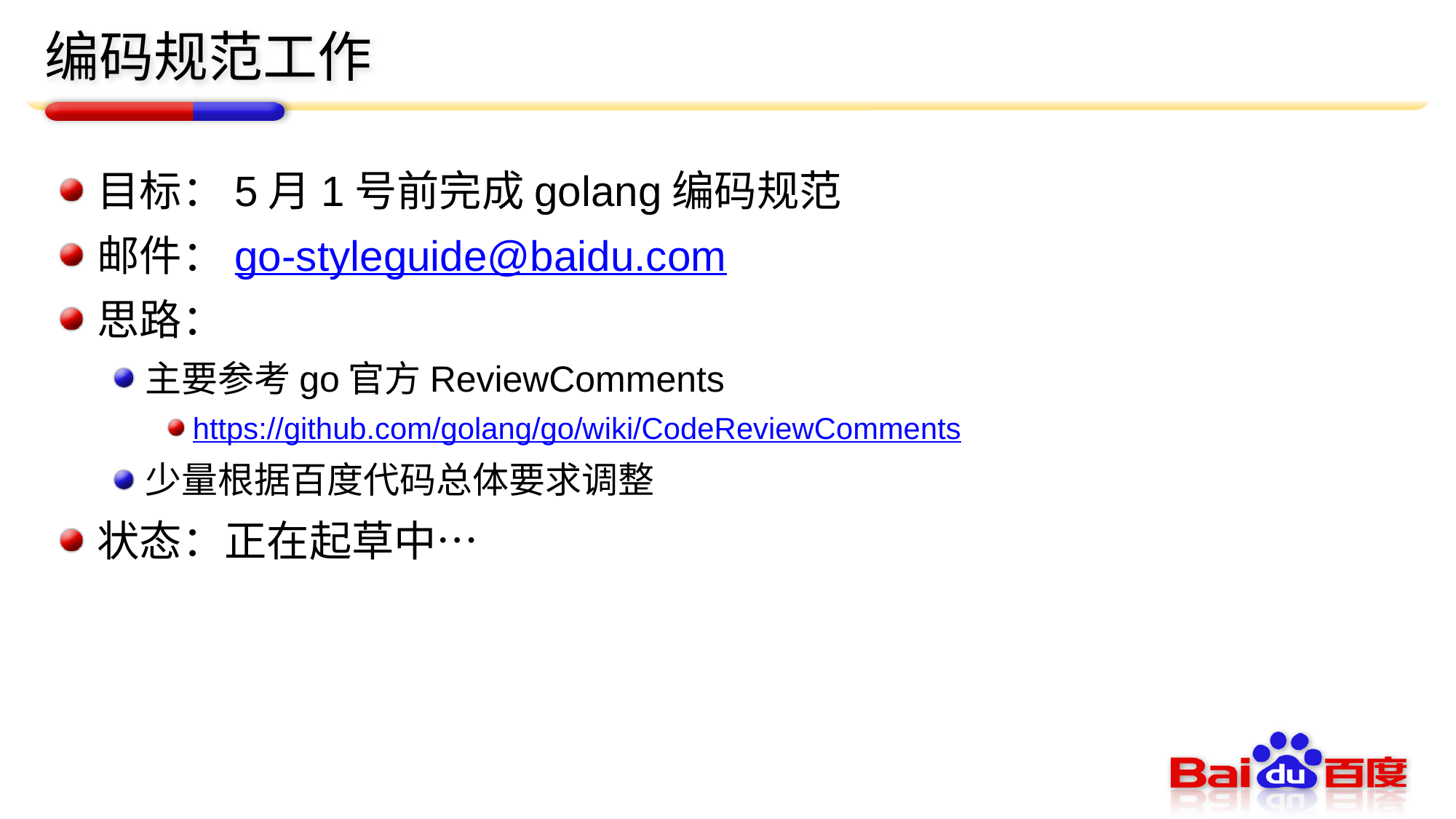

# 编码规范工作
目标：5月1号前完成golang编码规范
邮件：go-styleguide@baidu.com
思路：
主要参考go官方ReviewComments
https://github.com/golang/go/wiki/CodeReviewComments
少量根据百度代码总体要求调整
状态：正在起草中…